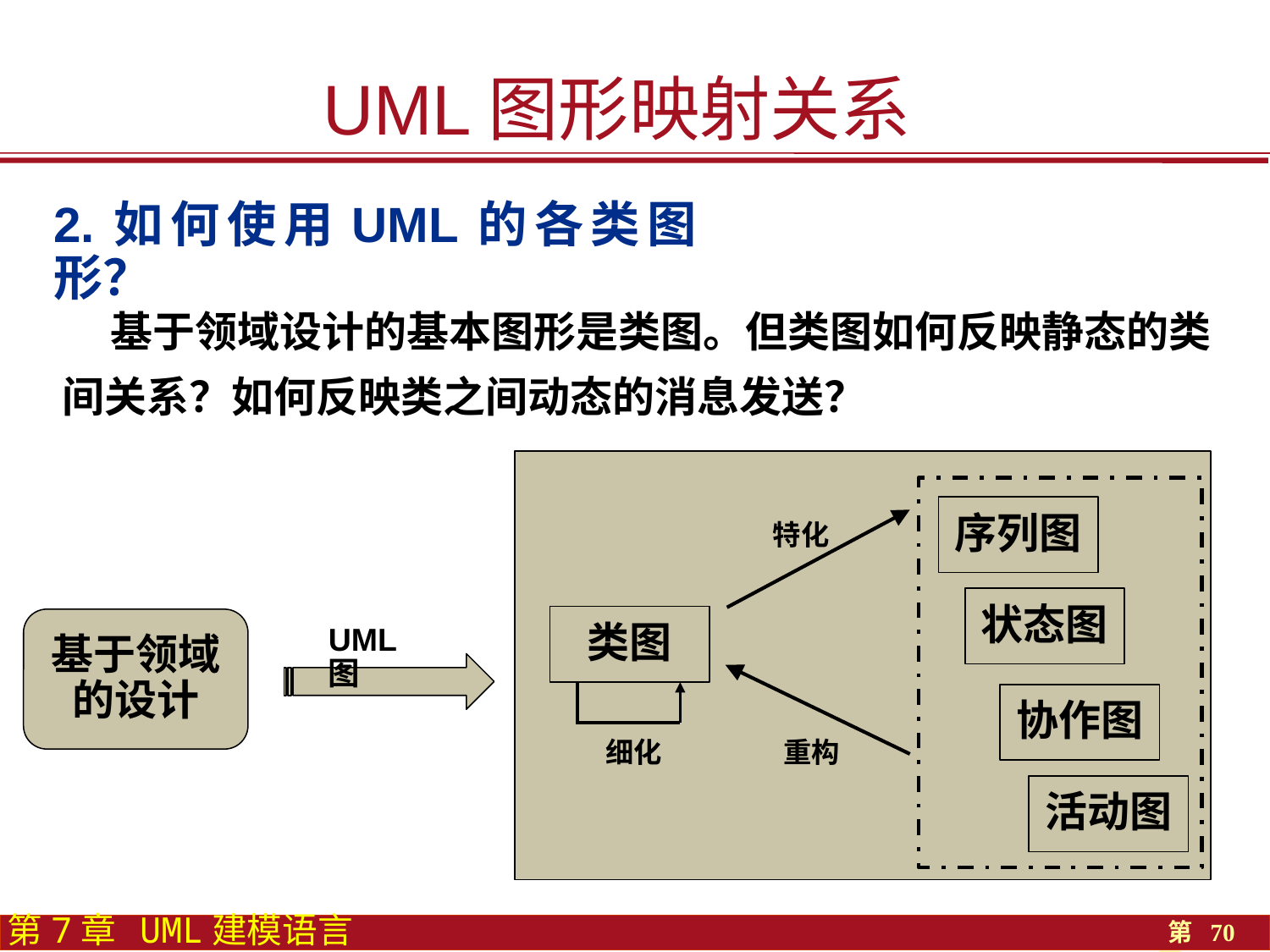

UML图形映射关系
2.如何使用UML的各类图形？
    基于领域设计的基本图形是类图。但类图如何反映静态的类间关系？如何反映类之间动态的消息发送？

序列图
状态图
协作图
活动图
特化
类图
细化
基于领域的设计
UML图

重构